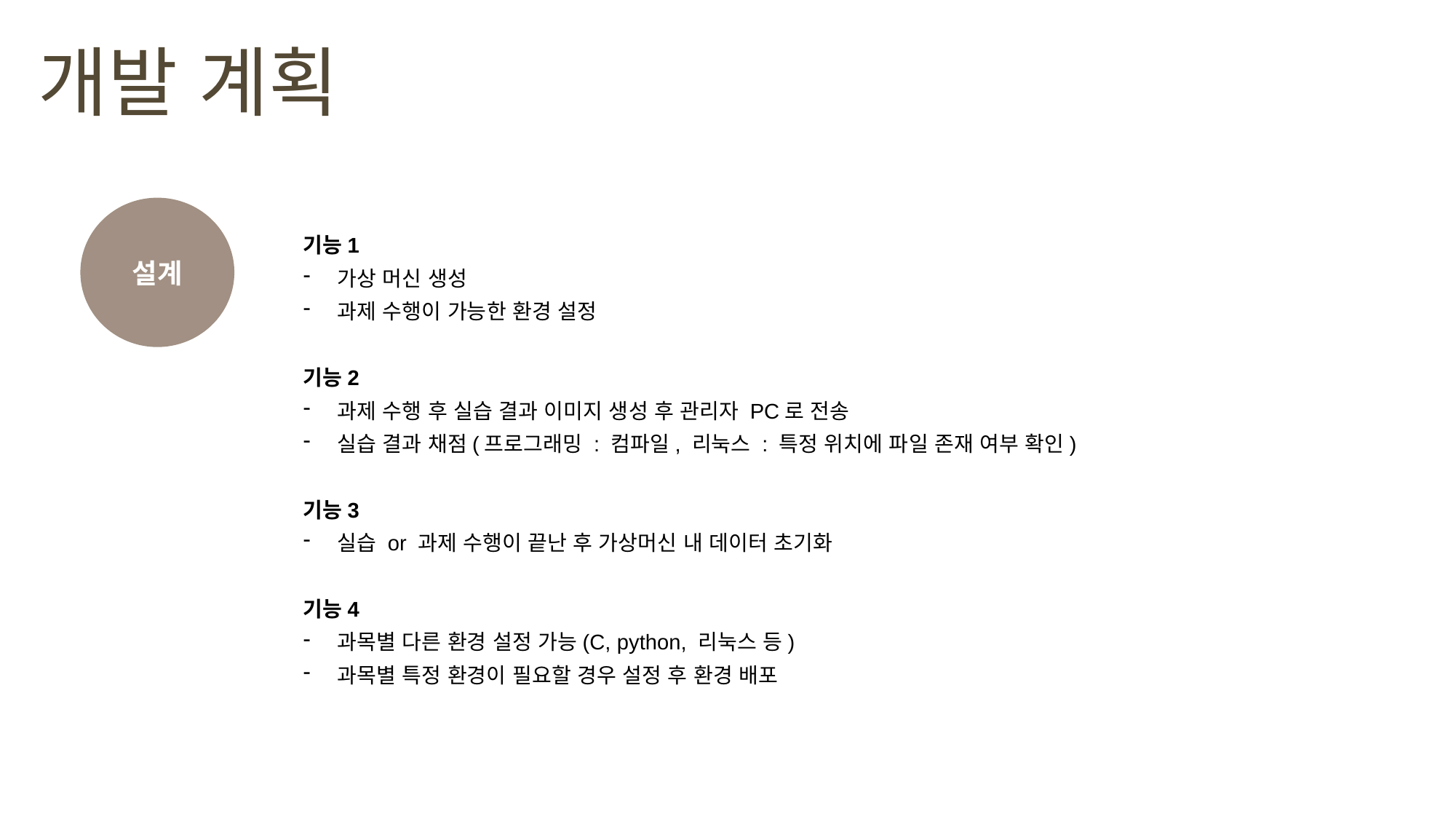

개발 계획
설계
기능1
가상 머신 생성
과제 수행이 가능한 환경 설정

기능2
과제 수행 후 실습 결과 이미지 생성 후 관리자 PC로 전송
실습 결과 채점(프로그래밍 : 컴파일, 리눅스 : 특정 위치에 파일 존재 여부 확인)

기능3
실습 or 과제 수행이 끝난 후 가상머신 내 데이터 초기화

기능4
과목별 다른 환경 설정 가능(C, python, 리눅스 등)
과목별 특정 환경이 필요할 경우 설정 후 환경 배포